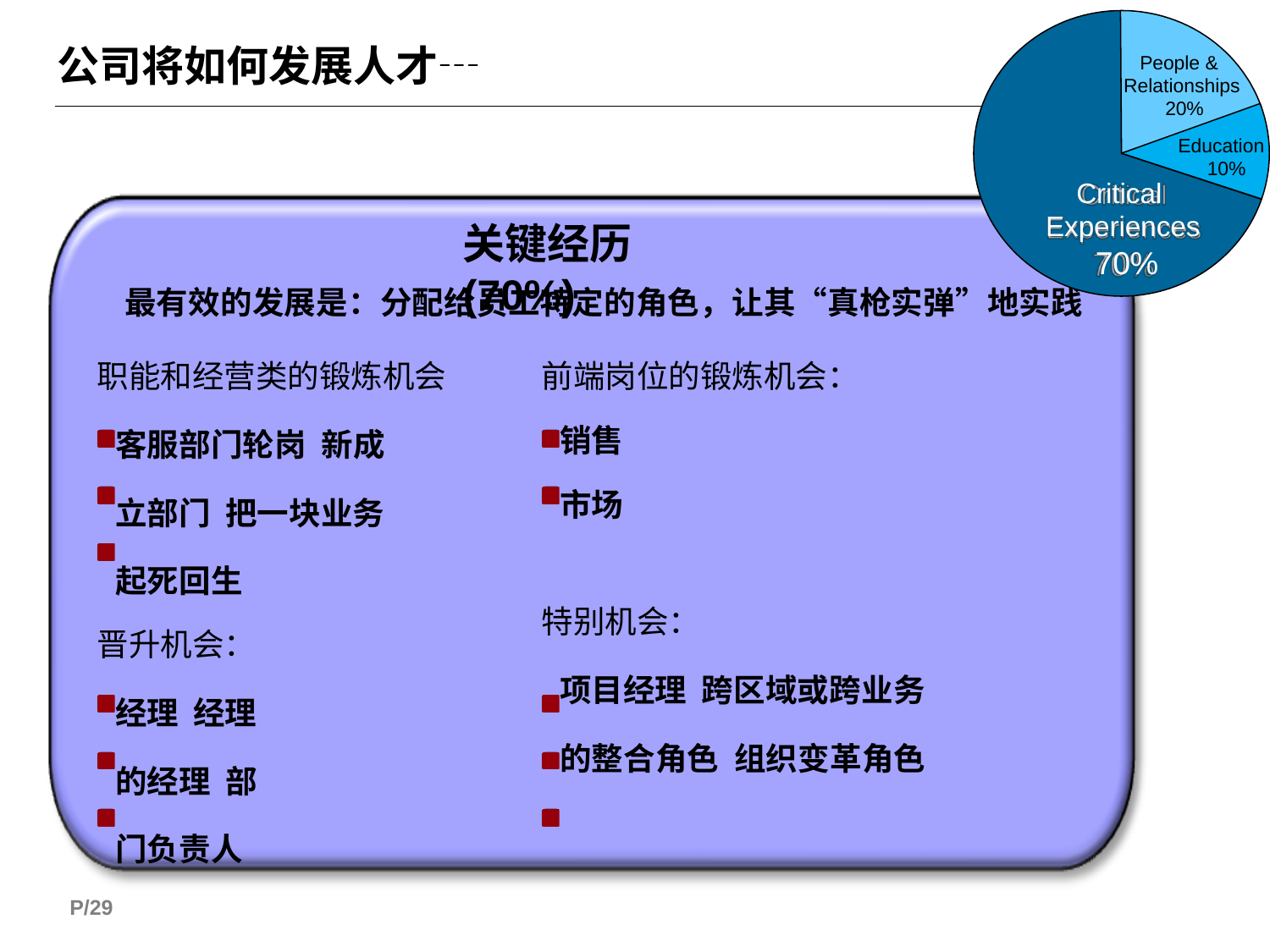

# 公司将如何发展人才┄
People &  Relationships  20%

Education  10%

Critical  Experiences  70%

关键经历(70%)

最有效的发展是：分配给员工特定的角色，让其“真枪实弹”地实践
| 职能和经营类的锻炼机会 客服部门轮岗 新成立部门 把一块业务起死回生 | 前端岗位的锻炼机会： 销售 市场 |
| --- | --- |
| 晋升机会： 经理 经理的经理 部门负责人 | 特别机会： 项目经理 跨区域或跨业务的整合角色 组织变革角色 |

P/29